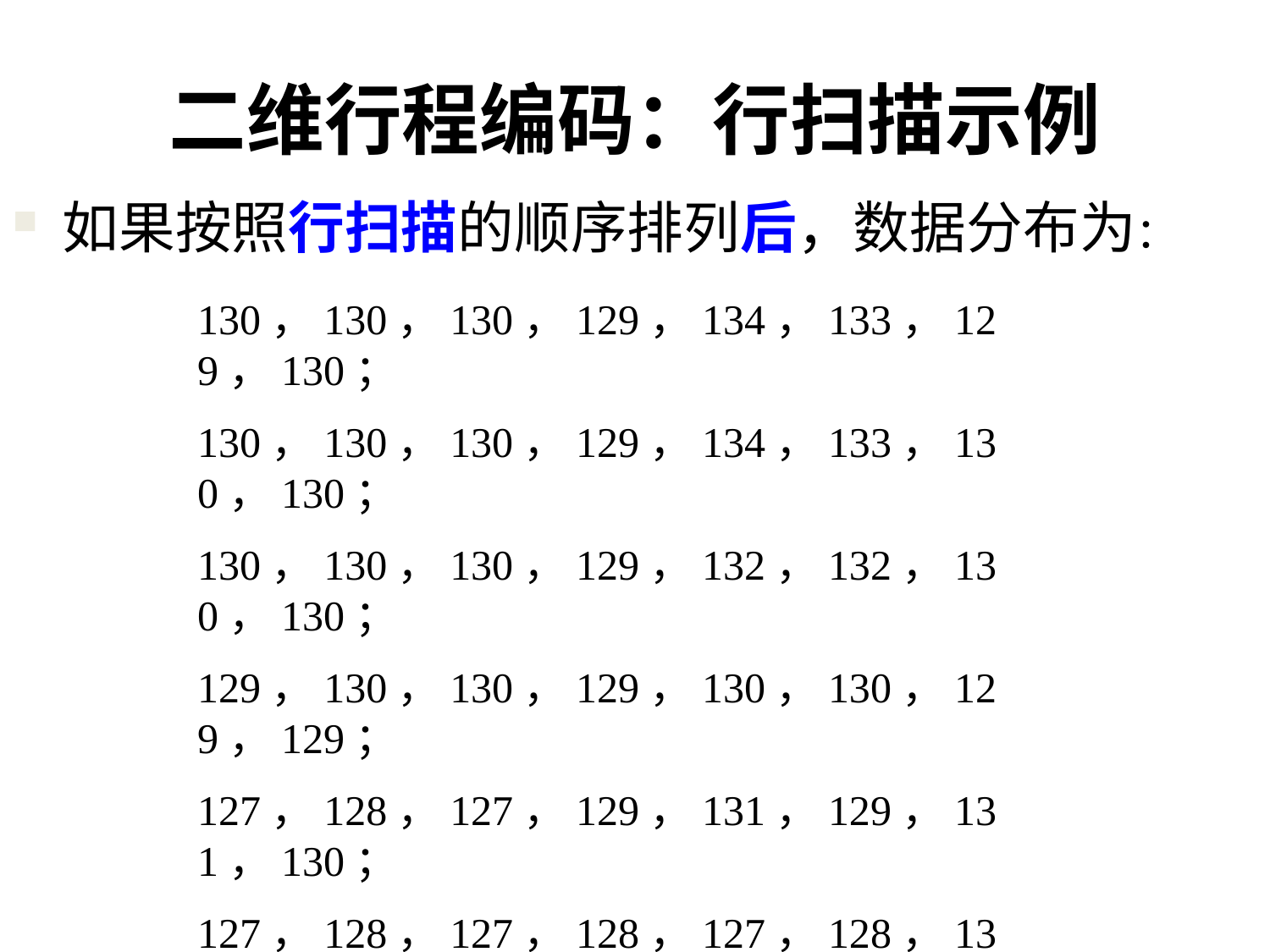

# 二维行程编码：行扫描示例
 如果按照行扫描的顺序排列后，数据分布为：
130，130，130，129，134，133，129，130；
130，130，130，129，134，133，130，130；
130，130，130，129，132，132，130，130；
129，130，130，129，130，130，129，129；
127，128，127，129，131，129，131，130；
127，128，127，128，127，128，132，132；
125，126，129，129，127，129，133，132；
127，125，128，128，126，130，131，131